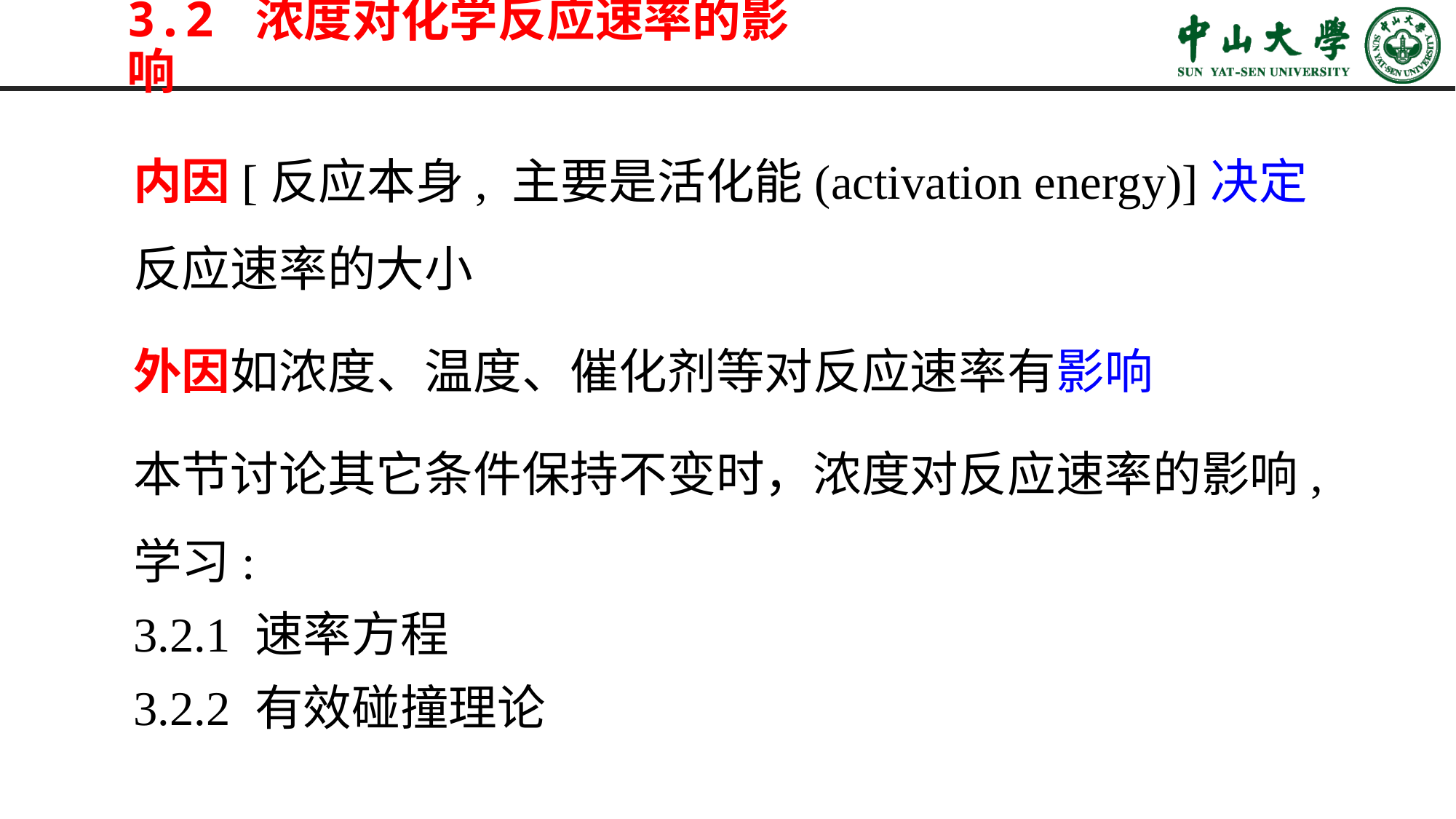

# 3.2 浓度对化学反应速率的影响
内因[反应本身, 主要是活化能(activation energy)]决定反应速率的大小
外因如浓度、温度、催化剂等对反应速率有影响
本节讨论其它条件保持不变时，浓度对反应速率的影响, 学习:
3.2.1 速率方程
3.2.2 有效碰撞理论